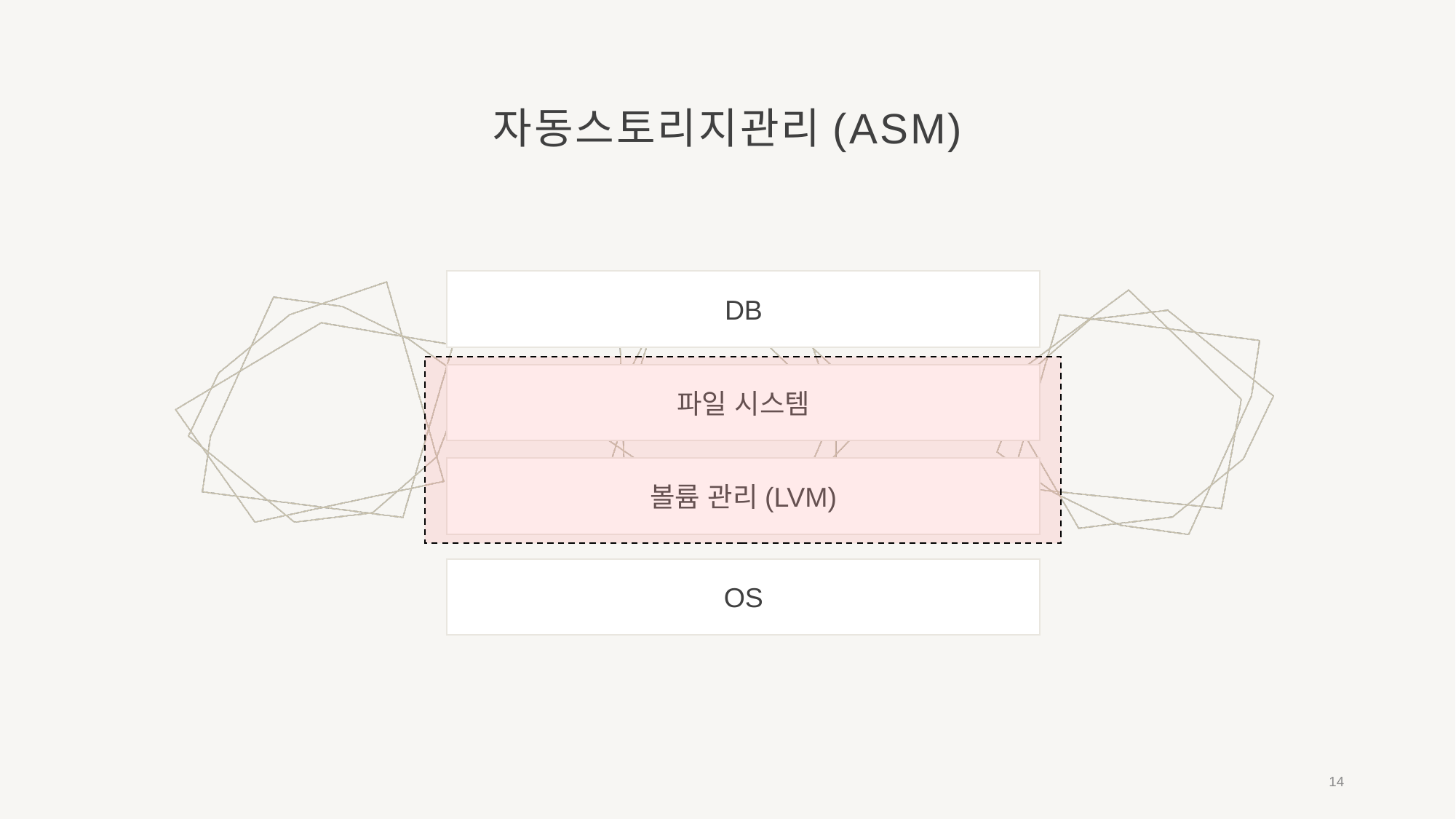

# 자동스토리지관리(ASM)
DB

파일 시스템
볼륨 관리(LVM)
OS
14